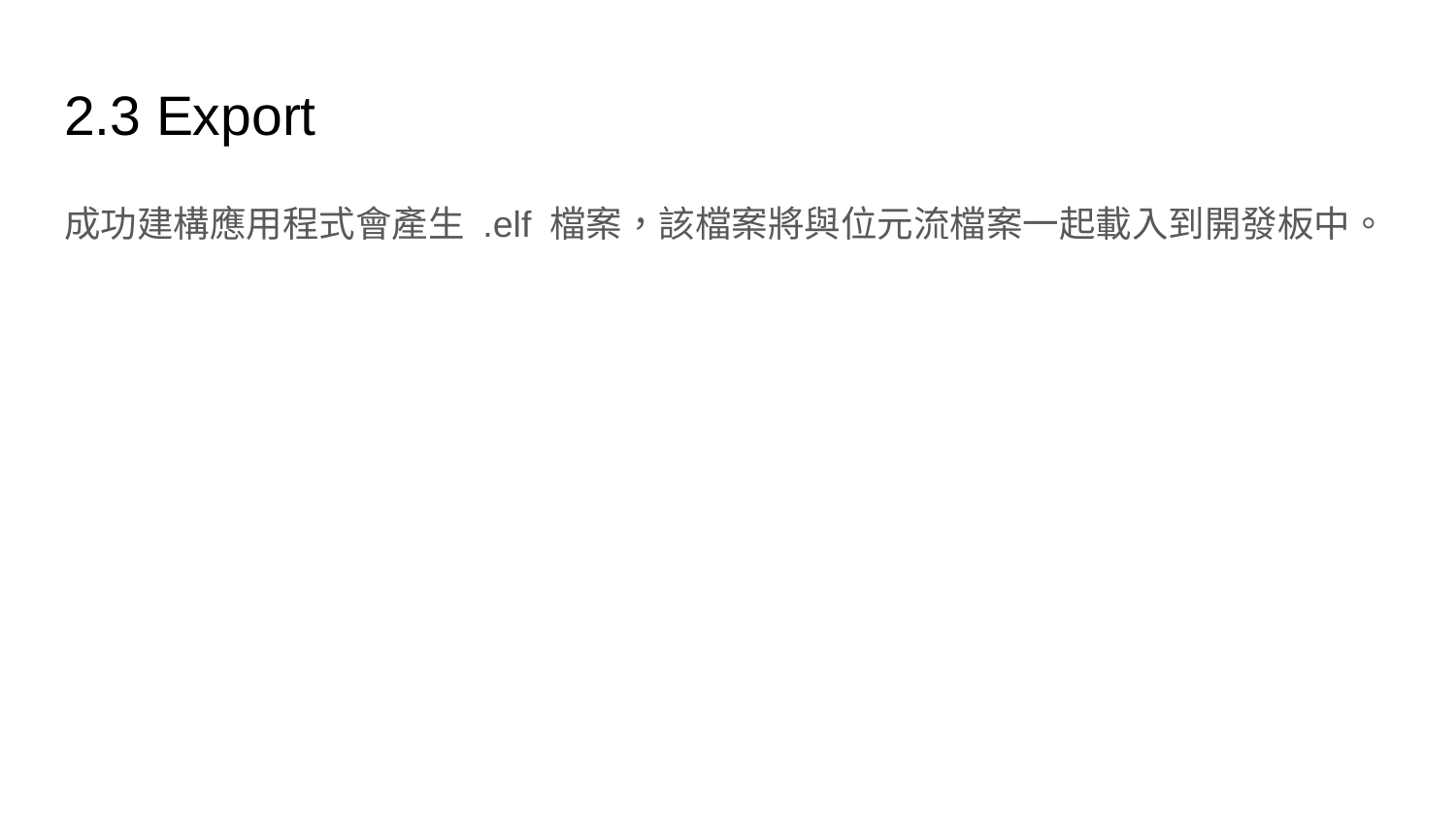

# 2.3 Export
成功建構應用程式會產生 .elf 檔案，該檔案將與位元流檔案一起載入到開發板中。